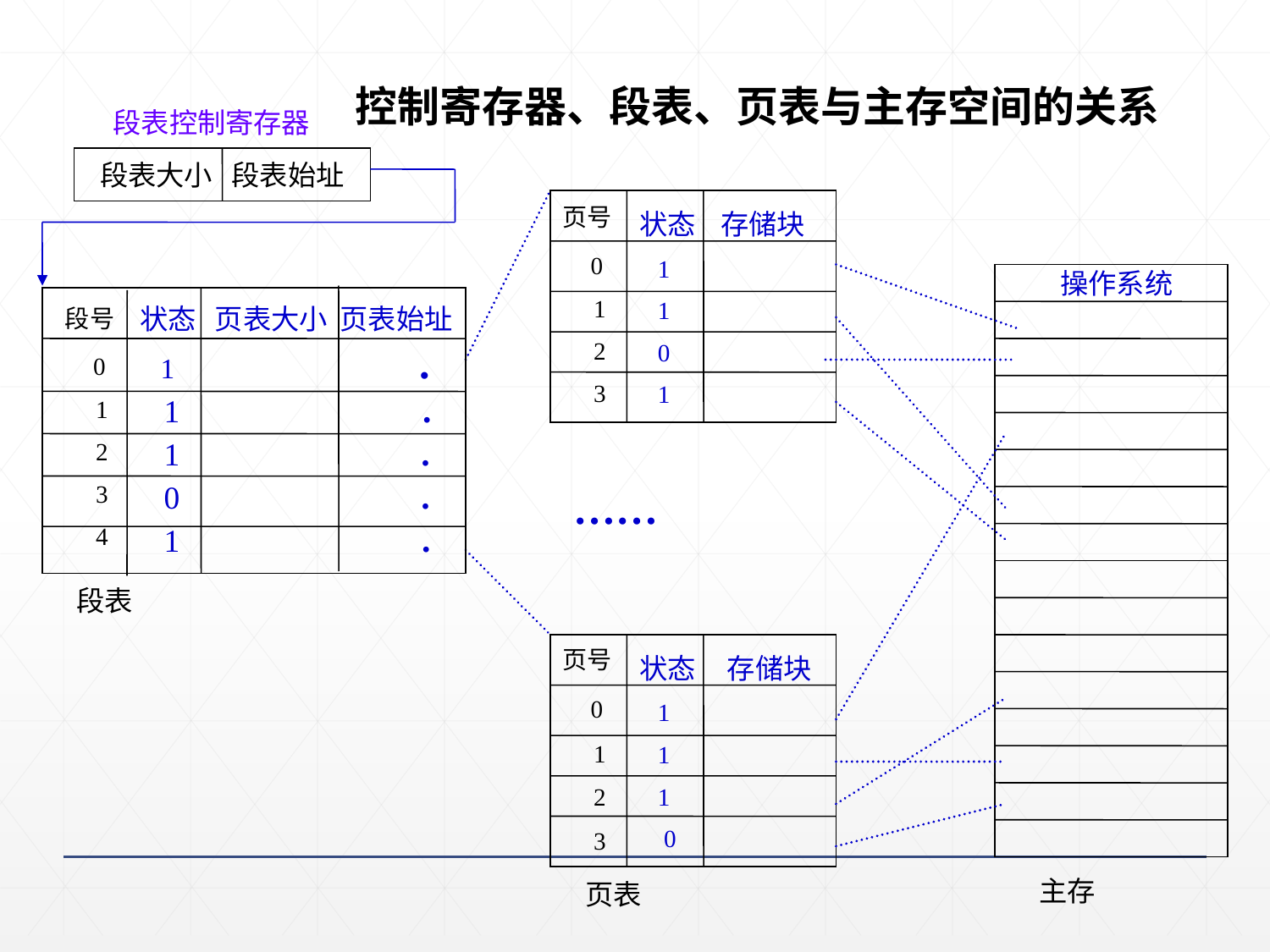

控制寄存器、段表、页表与主存空间的关系
段表控制寄存器
段表大小   段表始址

状态    存储块
   1
   1
   0
   1

页号
    0
     1
     2
     3
操作系统

段号
    0
     1
     2
     3
     4
状态   页表大小  页表始址
   1                                   .
   1                              .
   1                              .
   0                              .
   1                              .
段表
……

状态     存储块
   1
   1
   1
    0

页号
    0
     1
     2
     3
页表
主存